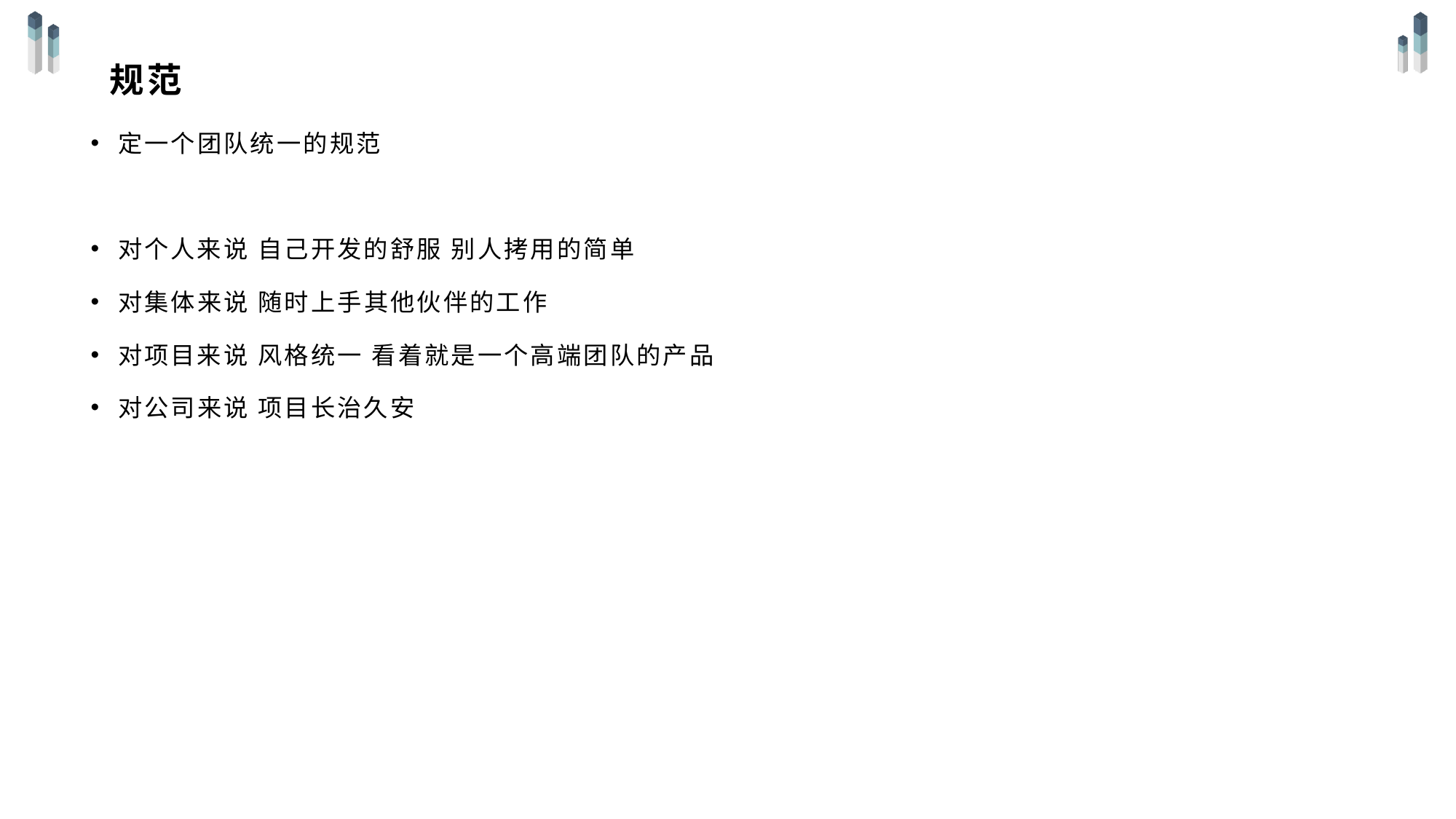

# 规范
定一个团队统一的规范

对个人来说 自己开发的舒服 别人拷用的简单
对集体来说 随时上手其他伙伴的工作
对项目来说 风格统一 看着就是一个高端团队的产品
对公司来说 项目长治久安